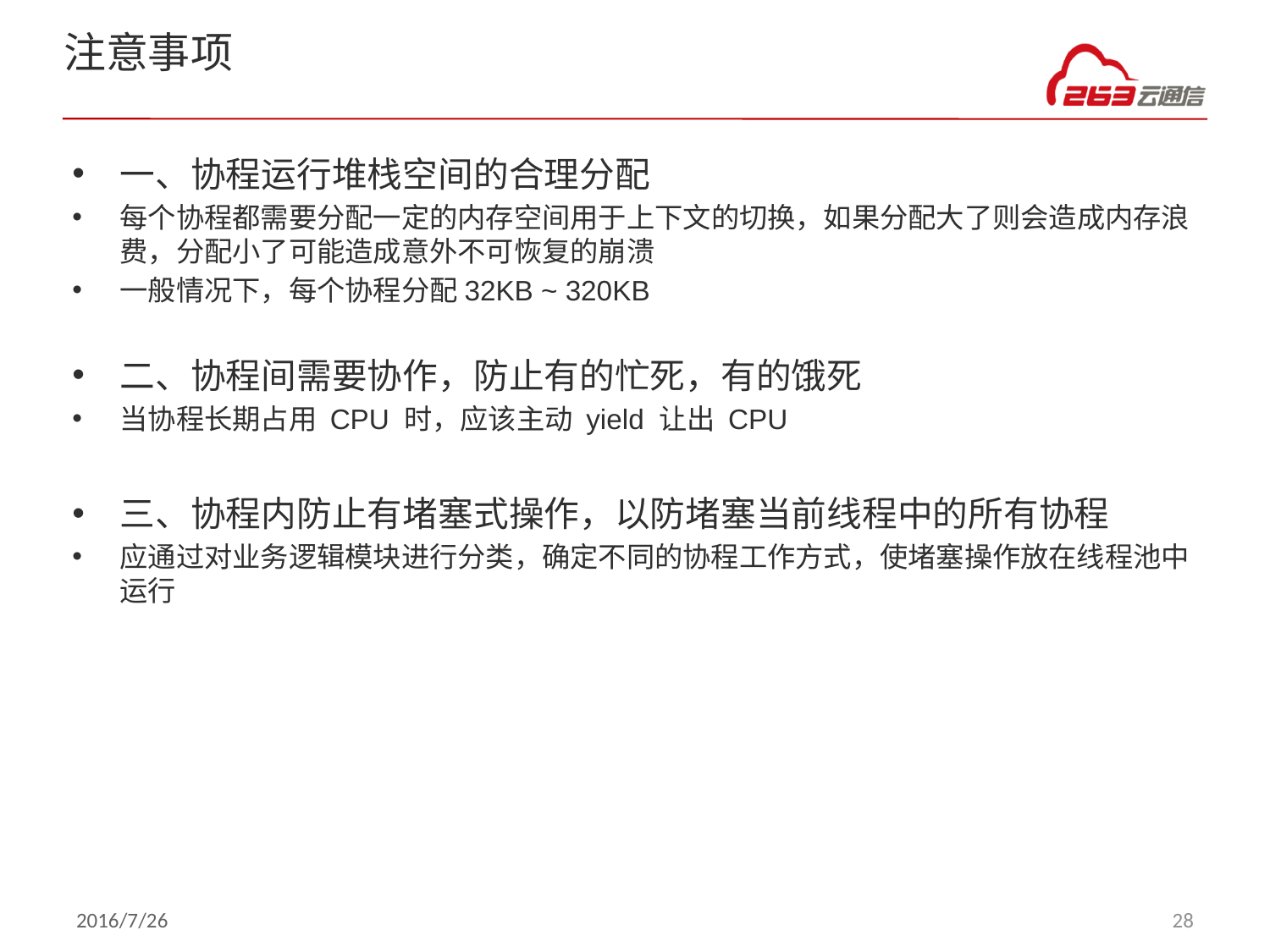

# 注意事项
一、协程运行堆栈空间的合理分配
每个协程都需要分配一定的内存空间用于上下文的切换，如果分配大了则会造成内存浪费，分配小了可能造成意外不可恢复的崩溃
一般情况下，每个协程分配32KB ~ 320KB

二、协程间需要协作，防止有的忙死，有的饿死
当协程长期占用 CPU 时，应该主动 yield 让出 CPU

三、协程内防止有堵塞式操作，以防堵塞当前线程中的所有协程
应通过对业务逻辑模块进行分类，确定不同的协程工作方式，使堵塞操作放在线程池中运行